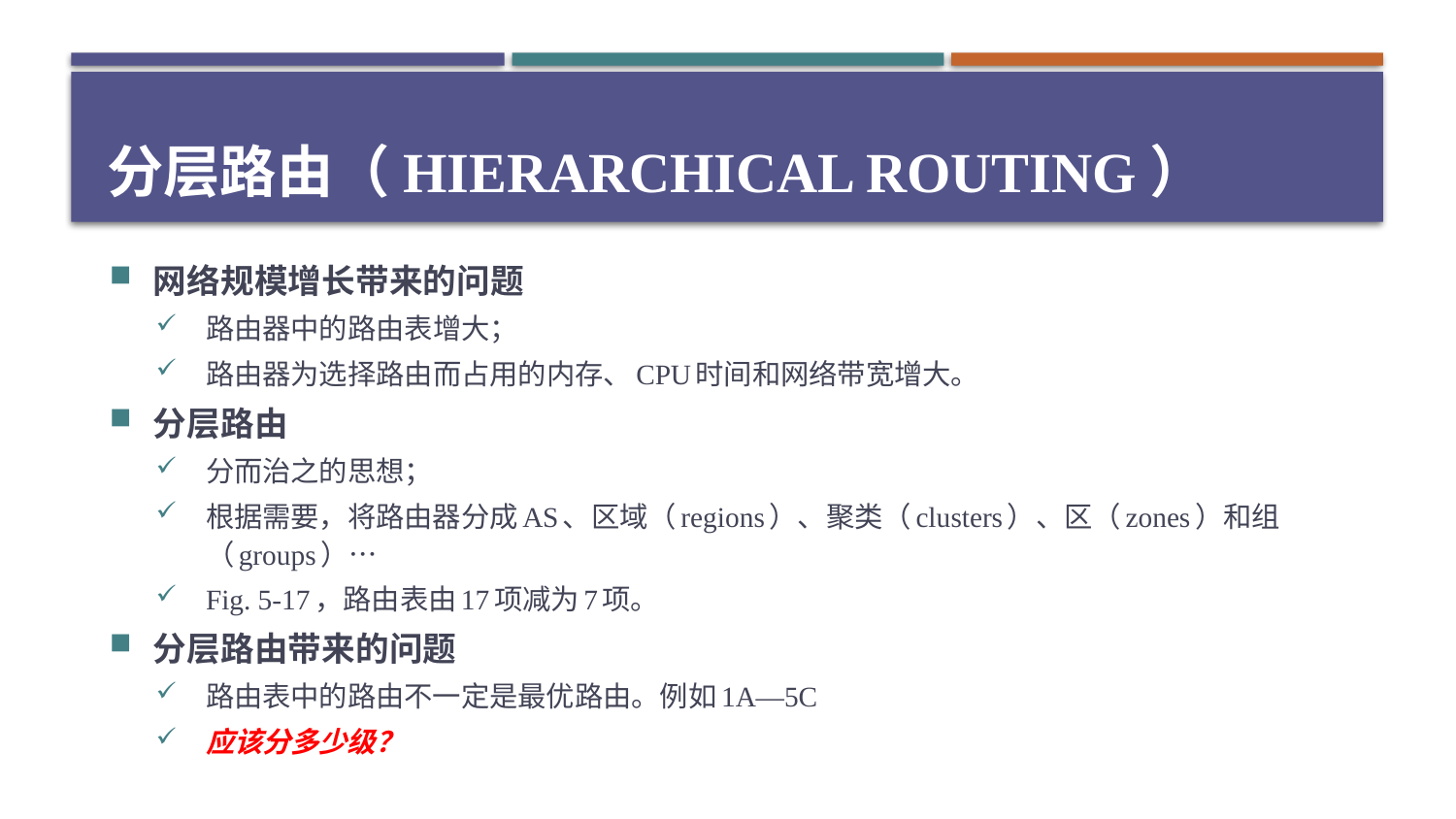

# 分层路由（Hierarchical Routing）
网络规模增长带来的问题
路由器中的路由表增大；
路由器为选择路由而占用的内存、CPU时间和网络带宽增大。
分层路由
分而治之的思想；
根据需要，将路由器分成AS、区域（regions）、聚类（clusters）、区（zones）和组（groups）…
Fig. 5-17，路由表由17项减为7项。
分层路由带来的问题
路由表中的路由不一定是最优路由。例如1A—5C
应该分多少级？